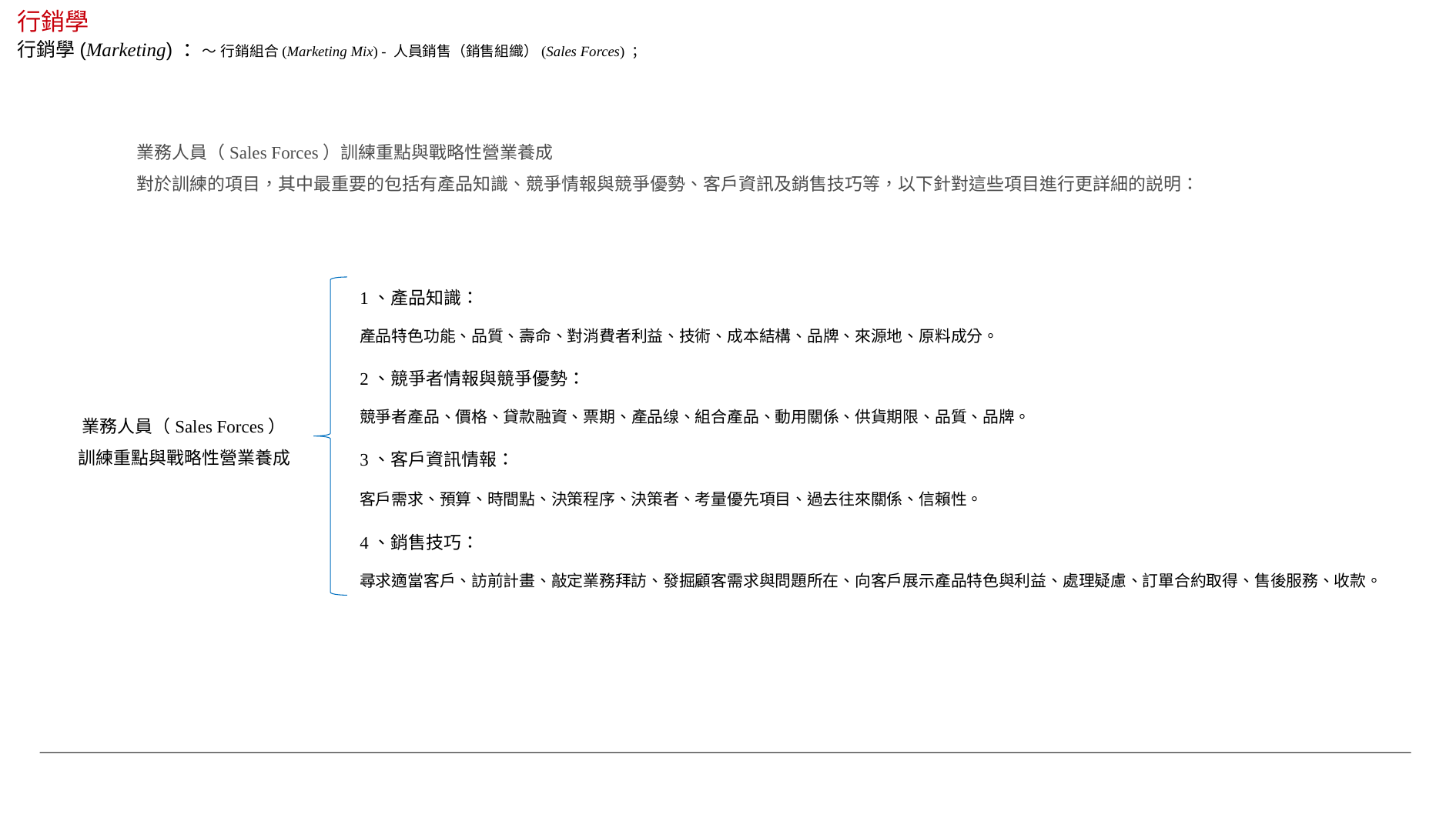

行銷學
行銷學(Marketing) ：～ 行銷組合(Marketing Mix) - 人員銷售（銷售組織）(Sales Forces) ；
業務人員（Sales Forces）訓練重點與戰略性營業養成
對於訓練的項目，其中最重要的包括有產品知識、競爭情報與競爭優勢、客戶資訊及銷售技巧等，以下針對這些項目進行更詳細的説明：
1、產品知識：

產品特色功能、品質、壽命、對消費者利益、技術、成本結構、品牌、來源地、原料成分。
2、競爭者情報與競爭優勢：
競爭者產品、價格、貸款融資、票期、產品缐、組合產品、動用關係、供貨期限、品質、品牌。
業務人員（Sales Forces）
訓練重點與戰略性營業養成
3、客戶資訊情報：
客戶需求、預算、時間點、決策程序、決策者、考量優先項目、過去往來關係、信賴性。
4、銷售技巧：
尋求適當客戶、訪前計畫、敲定業務拜訪、發掘顧客需求與問題所在、向客戶展示產品特色與利益、處理疑慮、訂單合約取得、售後服務、收款。